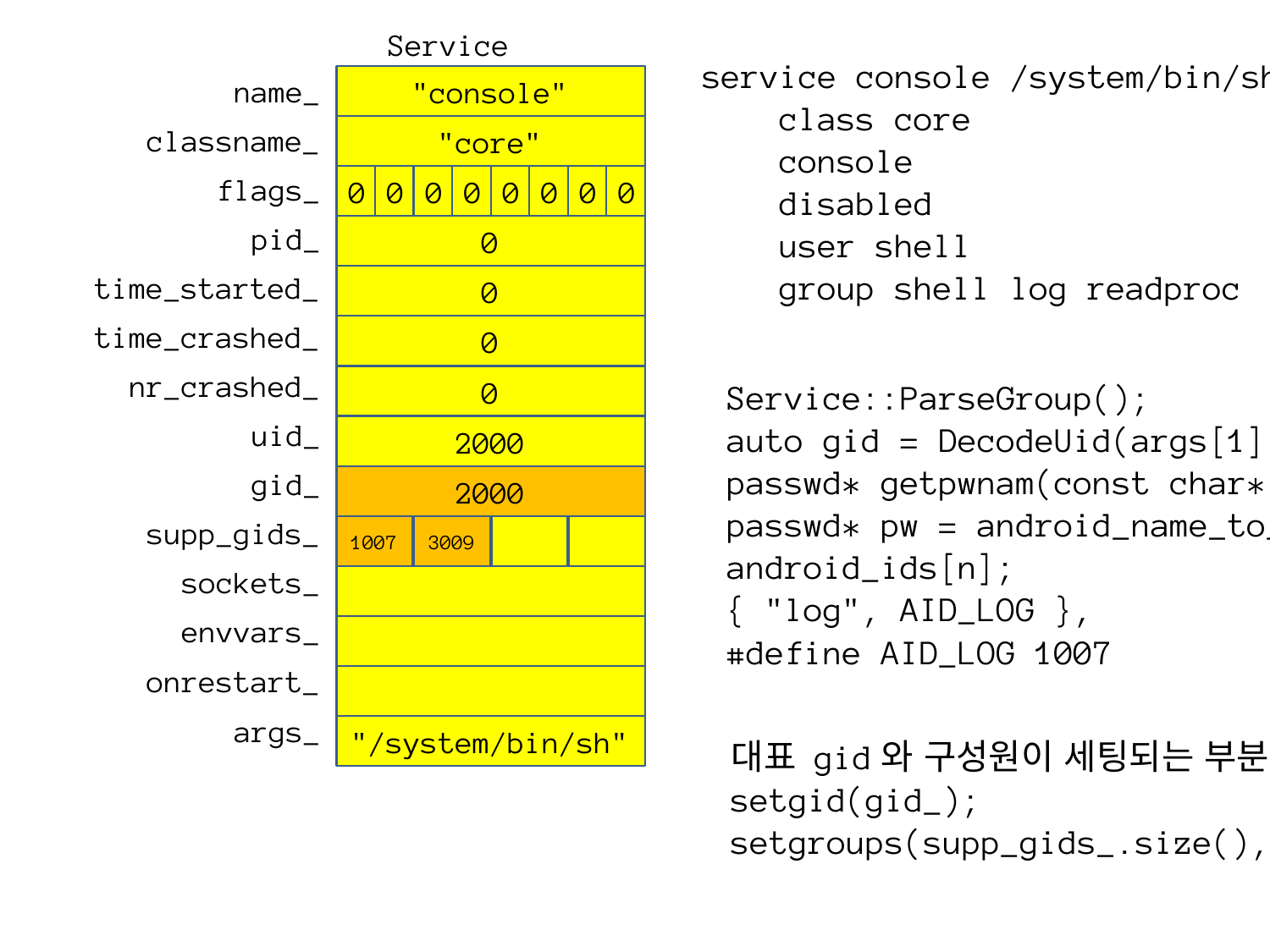

Service
service console /system/bin/sh
    class core
    console
    disabled
    user shell
    group shell log readproc

name_
"console"
classname_
"core"
flags_
0
0
0
0
0
0
0
0
pid_
0
time_started_
0
time_crashed_
0
nr_crashed_
0
Service::ParseGroup();
auto gid = DecodeUid(args[1]);
passwd* getpwnam(const char* login);
passwd* pw = android_name_to_passwd(state, login);
android_ids[n];
{ "log", AID_LOG },
#define AID_LOG 1007

uid_
2000
gid_
2000
supp_gids_
1007
3009

sockets_

envvars_

onrestart_

args_
"/system/bin/sh"
대표 gid와 구성원이 세팅되는 부분
setgid(gid_);
setgroups(supp_gids_.size(), &supp_gids_[0])